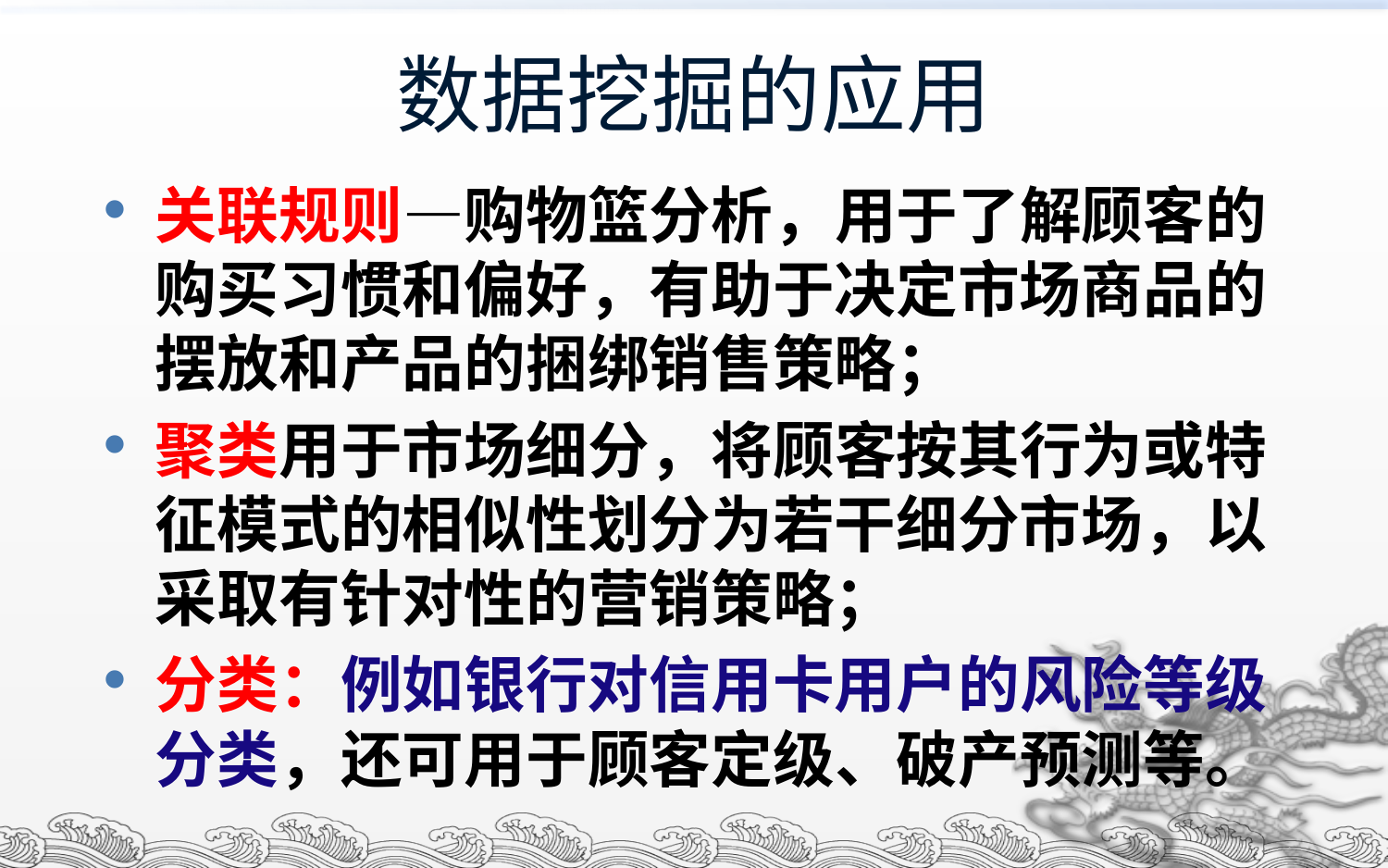

# 数据挖掘的应用
关联规则—购物篮分析，用于了解顾客的购买习惯和偏好，有助于决定市场商品的摆放和产品的捆绑销售策略；
聚类用于市场细分，将顾客按其行为或特征模式的相似性划分为若干细分市场，以采取有针对性的营销策略；
分类：例如银行对信用卡用户的风险等级分类，还可用于顾客定级、破产预测等。